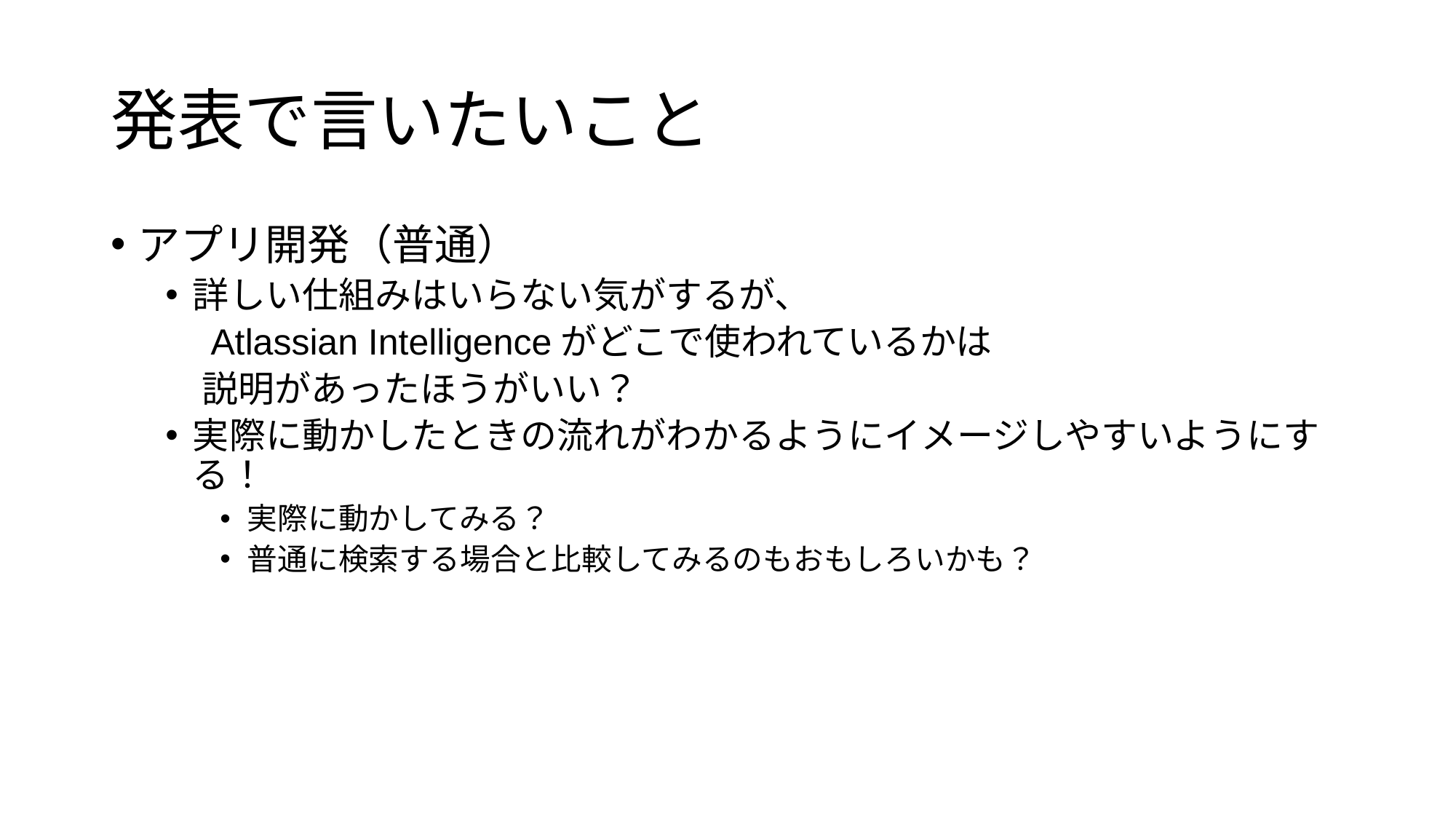

# 発表で言いたいこと
アプリ開発（普通）
詳しい仕組みはいらない気がするが、
　Atlassian Intelligenceがどこで使われているかは
　説明があったほうがいい？
実際に動かしたときの流れがわかるようにイメージしやすいようにする！
実際に動かしてみる？
普通に検索する場合と比較してみるのもおもしろいかも？